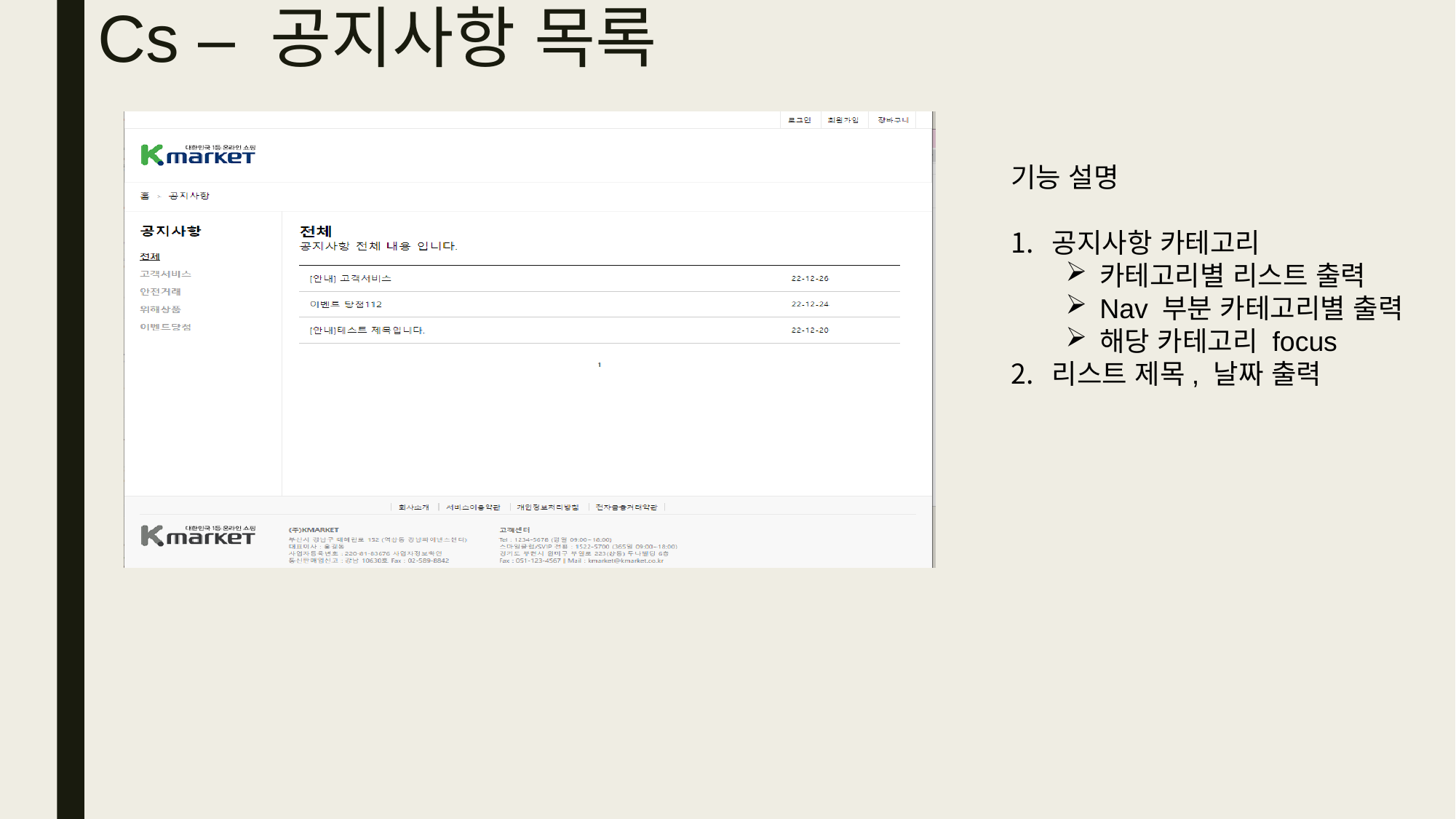

# Cs – 공지사항 목록

기능 설명

공지사항 카테고리
카테고리별 리스트 출력
Nav 부분 카테고리별 출력
해당 카테고리 focus
리스트 제목, 날짜 출력